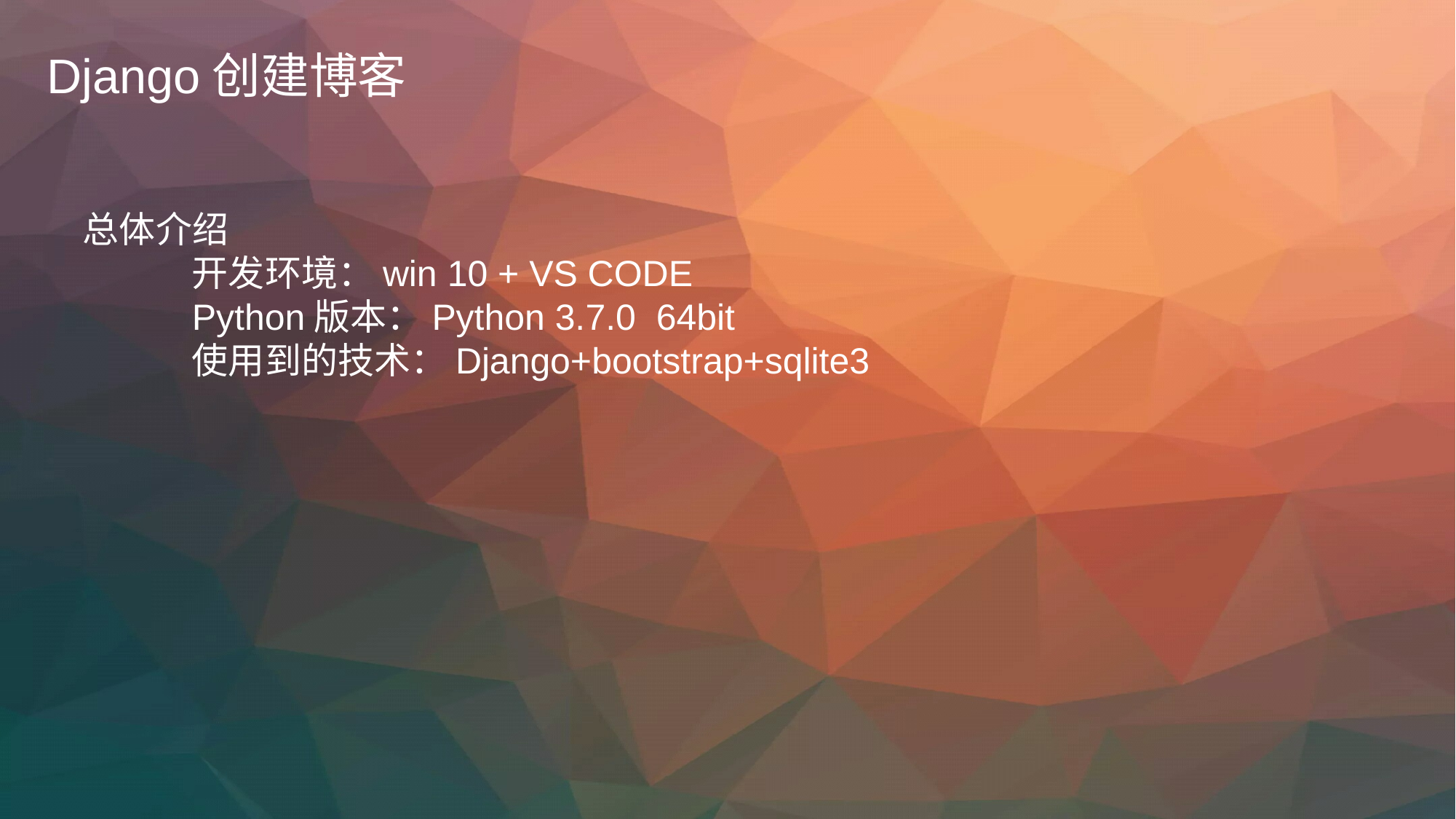

Django创建博客

总体介绍
	开发环境：win 10 + VS CODE
	Python版本：Python 3.7.0  64bit
	使用到的技术：Django+bootstrap+sqlite3